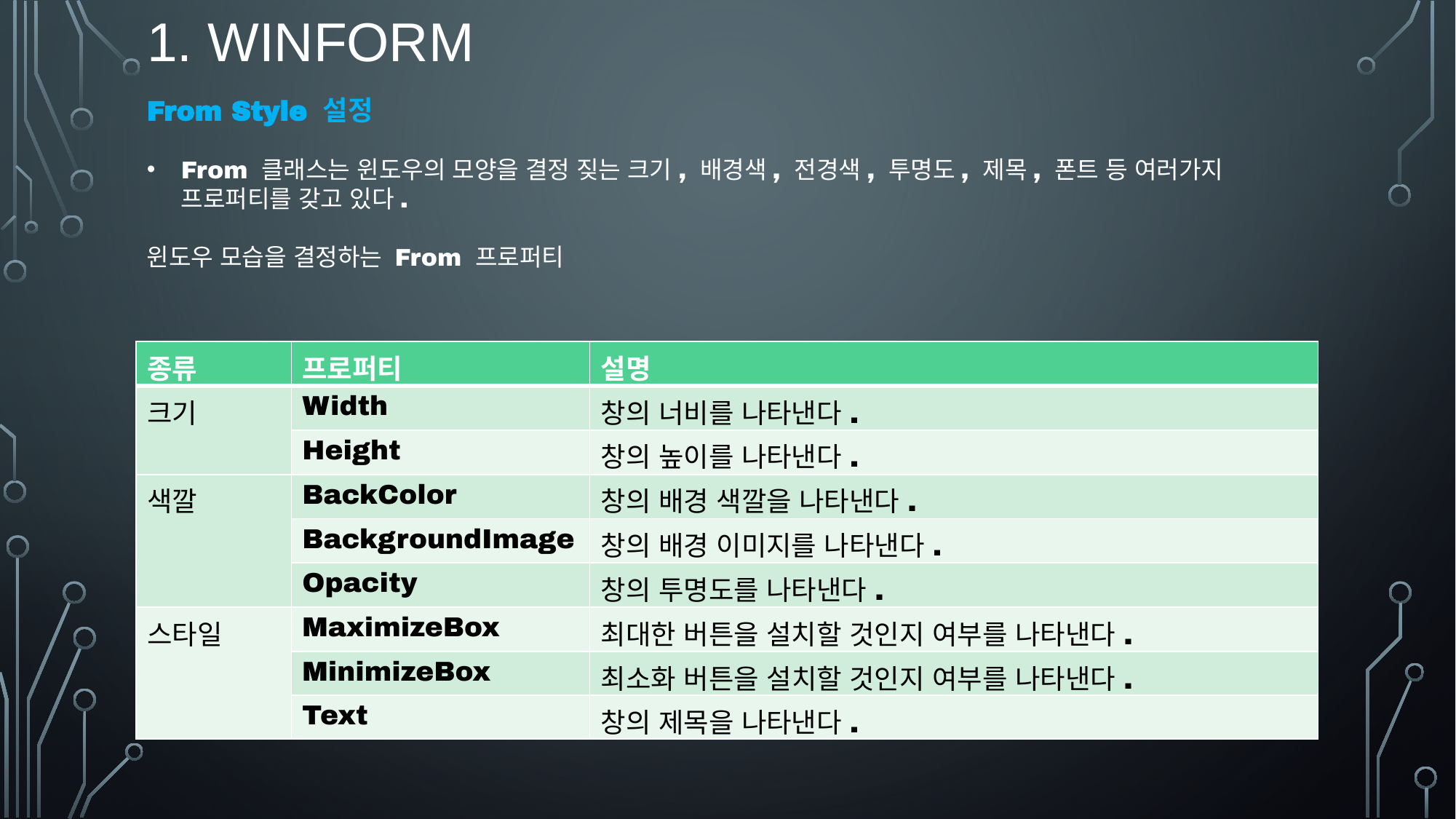

# 1. winform
From Style 설정

From 클래스는 윈도우의 모양을 결정 짖는 크기, 배경색, 전경색, 투명도, 제목, 폰트 등 여러가지 프로퍼티를 갖고 있다.

윈도우 모습을 결정하는 From 프로퍼티
| 종류 | 프로퍼티 | 설명 |
| --- | --- | --- |
| 크기 | Width | 창의 너비를 나타낸다. |
|  | Height | 창의 높이를 나타낸다. |
| 색깔 | BackColor | 창의 배경 색깔을 나타낸다. |
|  | BackgroundImage | 창의 배경 이미지를 나타낸다. |
|  | Opacity | 창의 투명도를 나타낸다. |
| 스타일 | MaximizeBox | 최대한 버튼을 설치할 것인지 여부를 나타낸다. |
|  | MinimizeBox | 최소화 버튼을 설치할 것인지 여부를 나타낸다. |
|  | Text | 창의 제목을 나타낸다. |